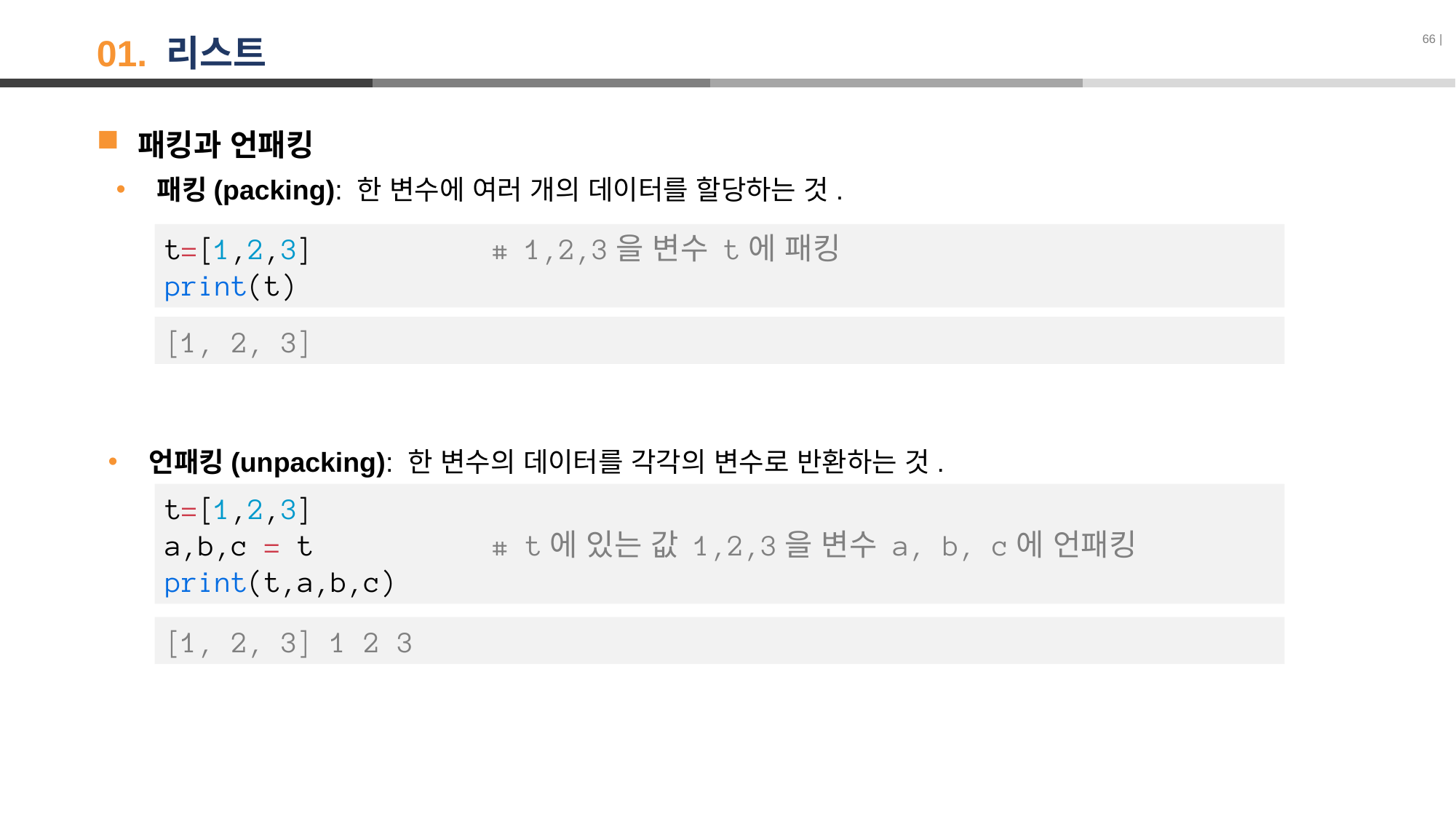

66 |
# 01. 리스트
패킹과 언패킹
패킹(packing): 한 변수에 여러 개의 데이터를 할당하는 것.
t=[1,2,3] 		# 1,2,3을 변수 t에 패킹
print(t)
[1, 2, 3]
언패킹(unpacking): 한 변수의 데이터를 각각의 변수로 반환하는 것.
t=[1,2,3]
a,b,c = t		# t에 있는 값 1,2,3을 변수 a, b, c에 언패킹
print(t,a,b,c)
[1, 2, 3] 1 2 3